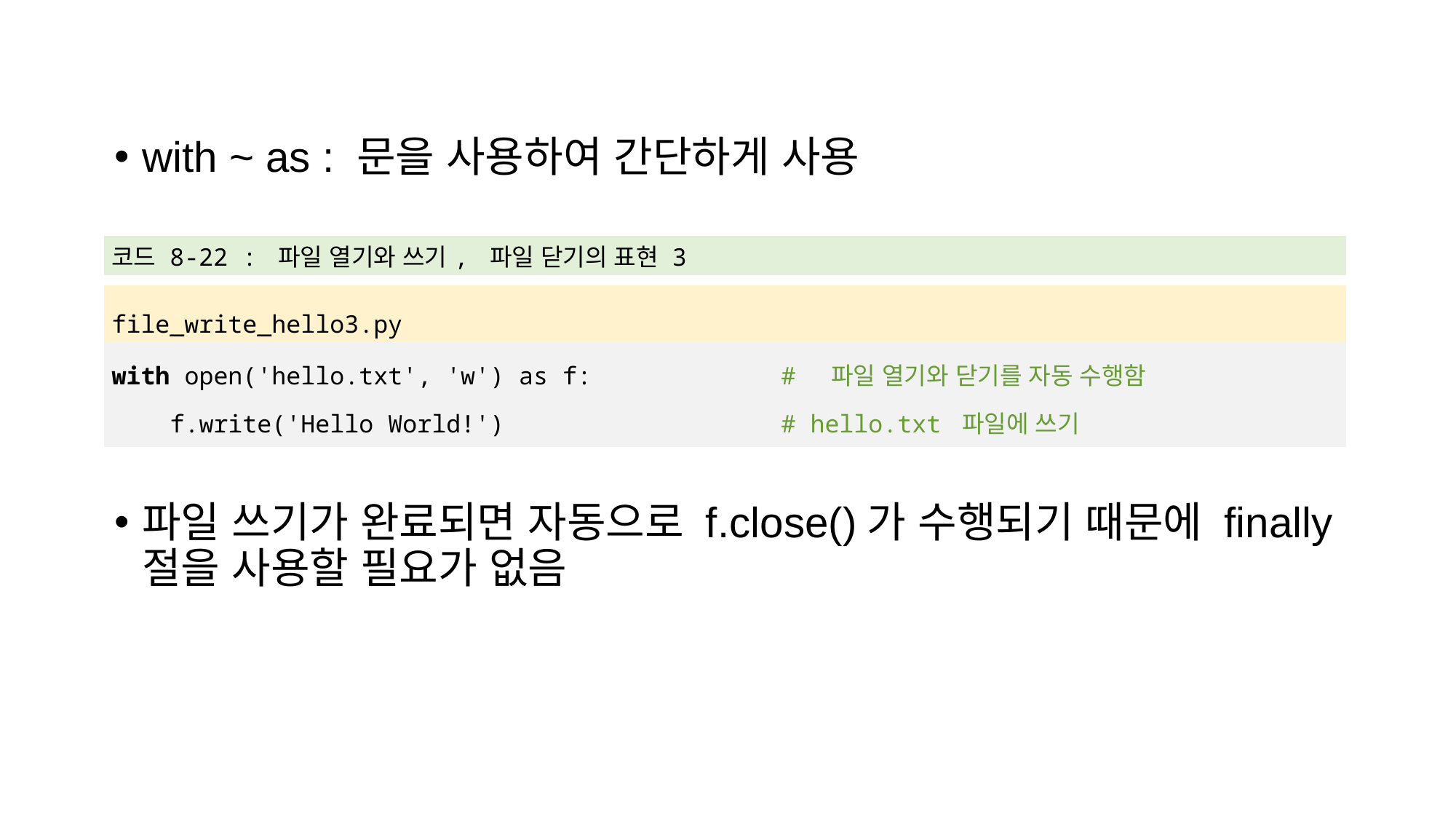

with ~ as : 문을 사용하여 간단하게 사용

파일 쓰기가 완료되면 자동으로 f.close()가 수행되기 때문에 finally절을 사용할 필요가 없음

| 코드 8-22 : 파일 열기와 쓰기, 파일 닫기의 표현 3 |
| --- |
|  |
| file\_write\_hello3.py |
| with open('hello.txt', 'w') as f: # 파일 열기와 닫기를 자동 수행함 f.write('Hello World!') # hello.txt 파일에 쓰기 |